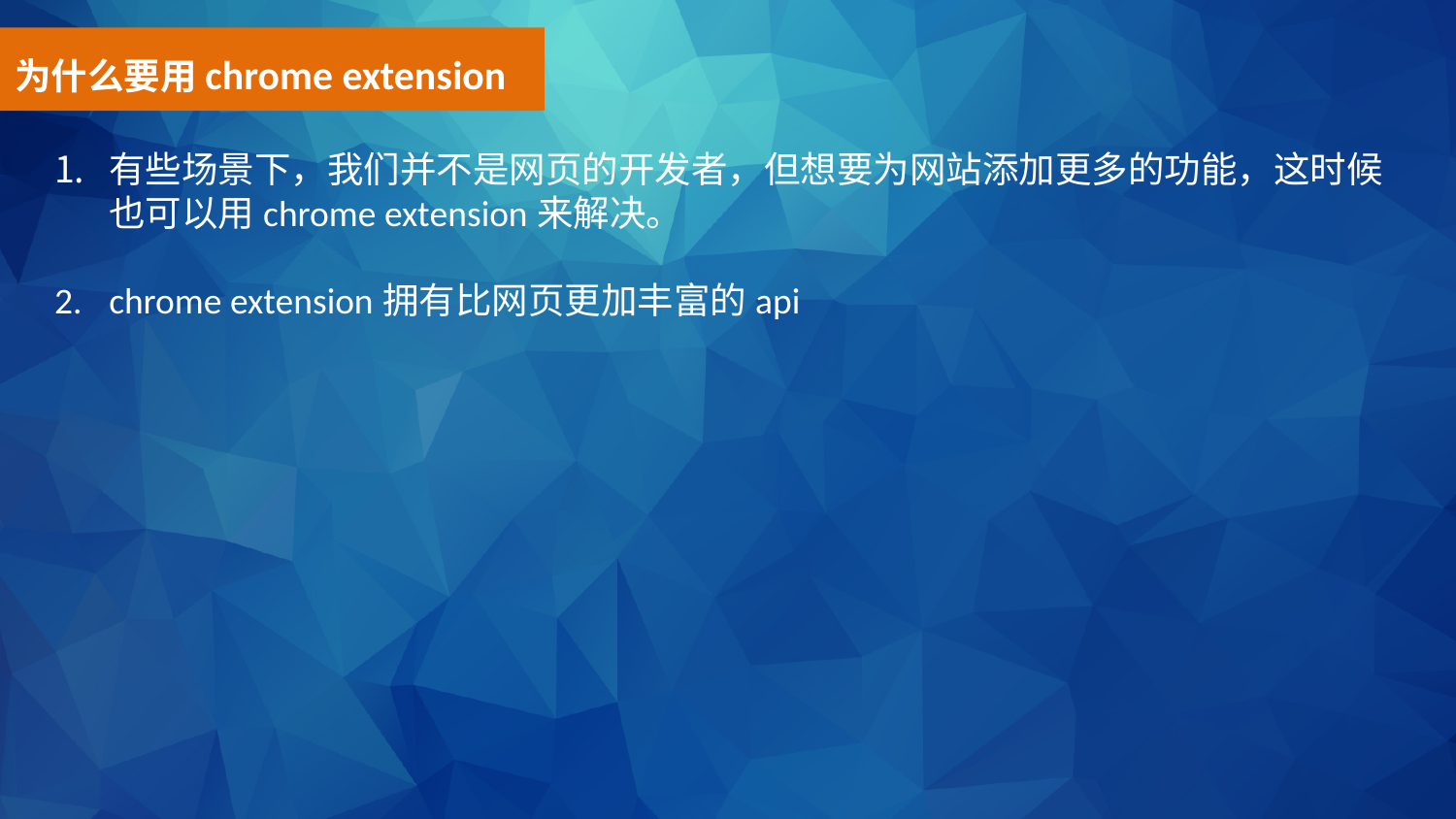

为什么要用chrome extension

有些场景下，我们并不是网页的开发者，但想要为网站添加更多的功能，这时候也可以用chrome extension来解决。

chrome extension拥有比网页更加丰富的api